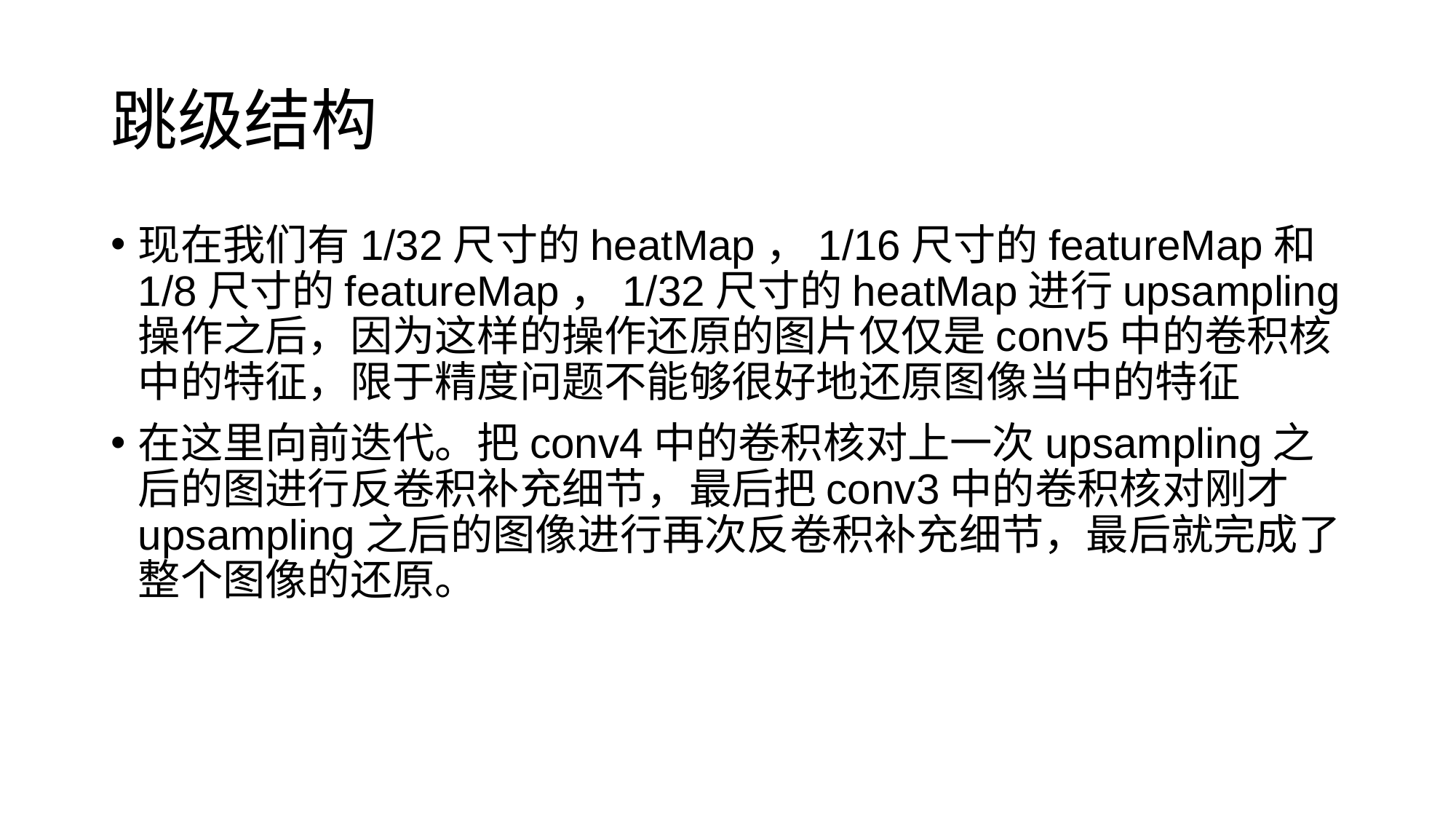

# 跳级结构
现在我们有1/32尺寸的heatMap，1/16尺寸的featureMap和1/8尺寸的featureMap，1/32尺寸的heatMap进行upsampling操作之后，因为这样的操作还原的图片仅仅是conv5中的卷积核中的特征，限于精度问题不能够很好地还原图像当中的特征
在这里向前迭代。把conv4中的卷积核对上一次upsampling之后的图进行反卷积补充细节，最后把conv3中的卷积核对刚才upsampling之后的图像进行再次反卷积补充细节，最后就完成了整个图像的还原。